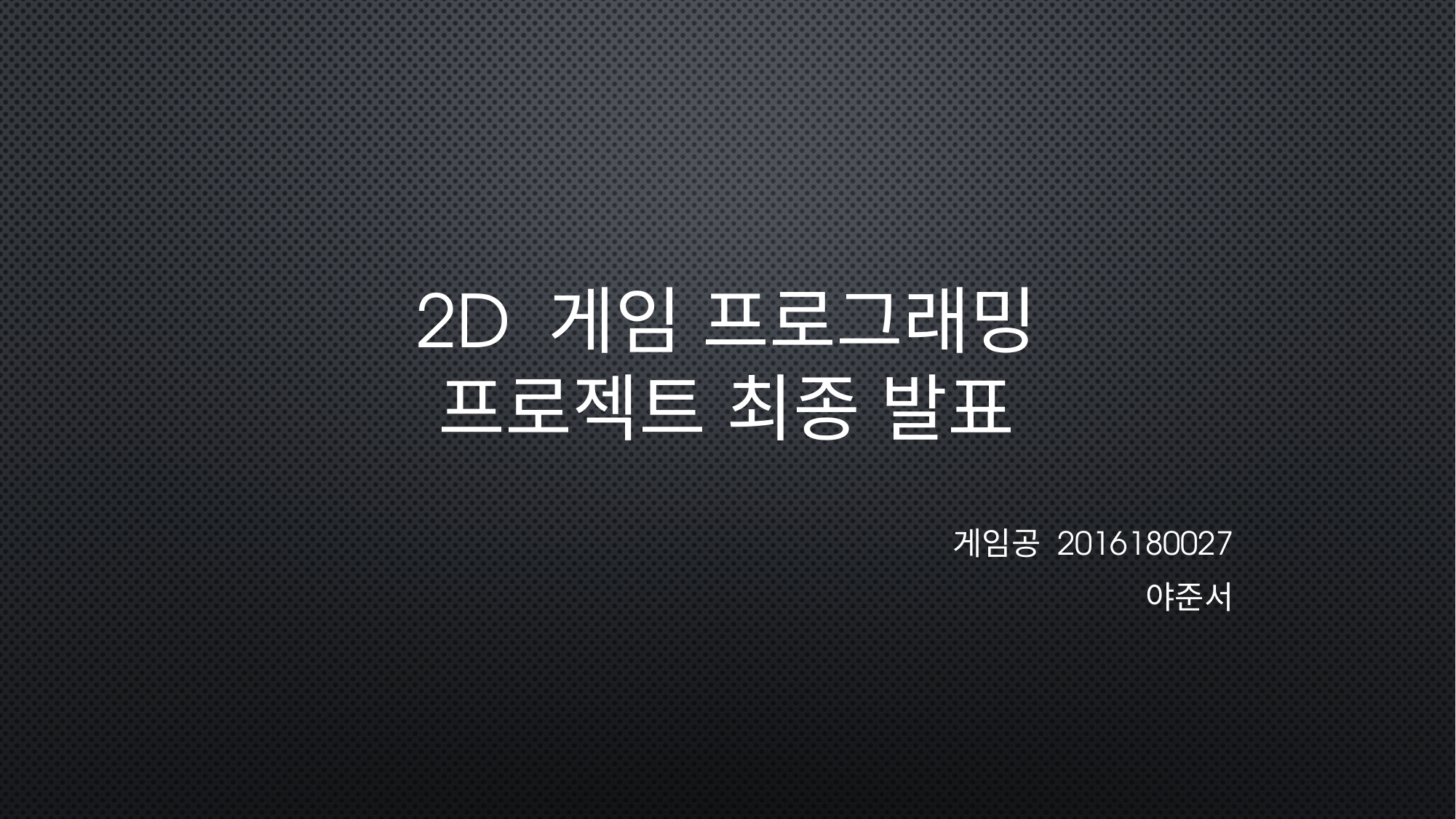

# 2d 게임 프로그래밍 프로젝트 최종 발표

게임공 2016180027
야준서